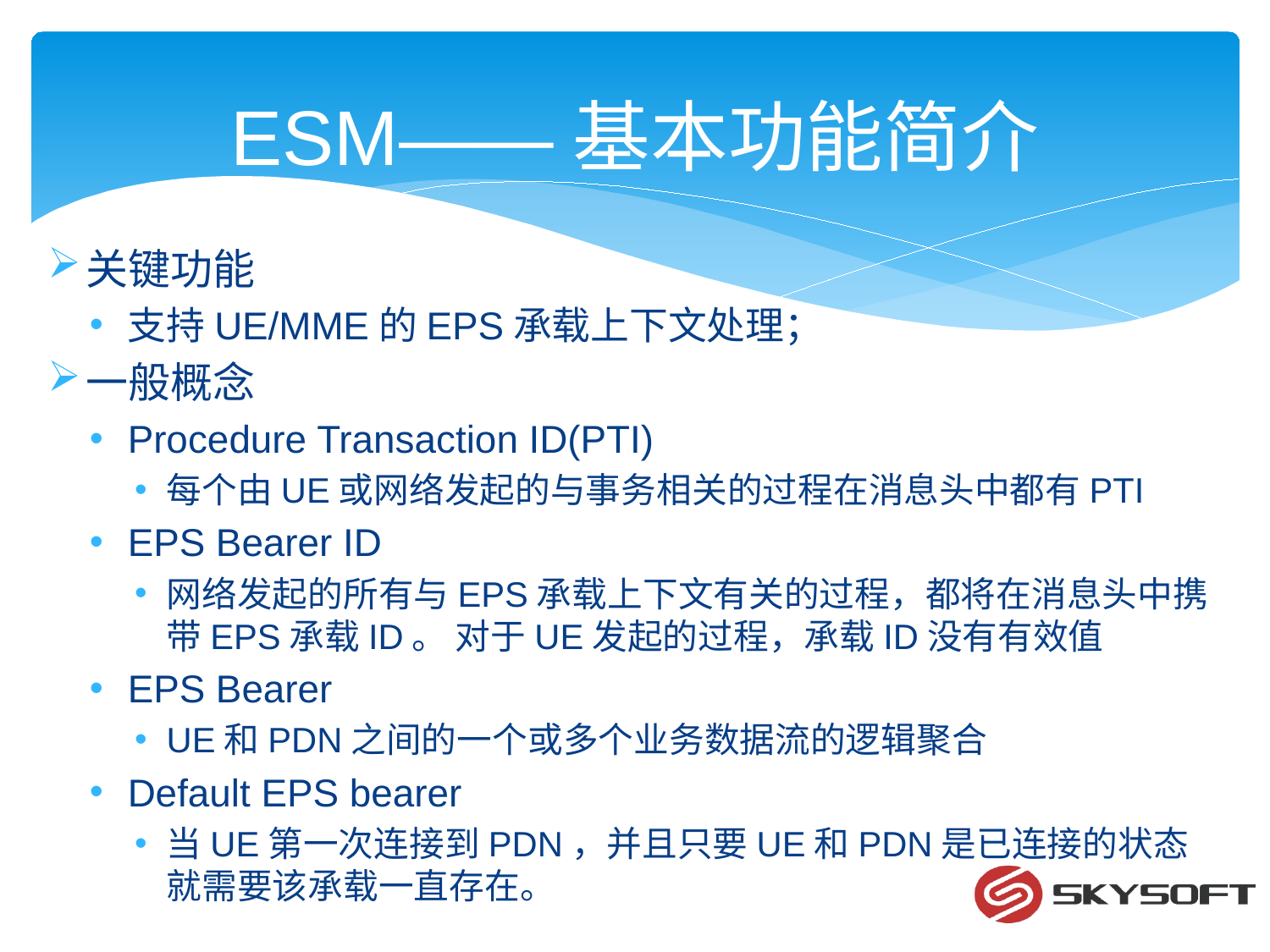

# ESM——基本功能简介
关键功能
支持UE/MME的EPS承载上下文处理；
一般概念
Procedure Transaction ID(PTI)
每个由UE或网络发起的与事务相关的过程在消息头中都有PTI
EPS Bearer ID
网络发起的所有与EPS承载上下文有关的过程，都将在消息头中携带EPS承载ID。 对于UE发起的过程，承载ID没有有效值
EPS Bearer
UE和PDN之间的一个或多个业务数据流的逻辑聚合
Default EPS bearer
当UE第一次连接到PDN，并且只要UE和PDN是已连接的状态就需要该承载一直存在。